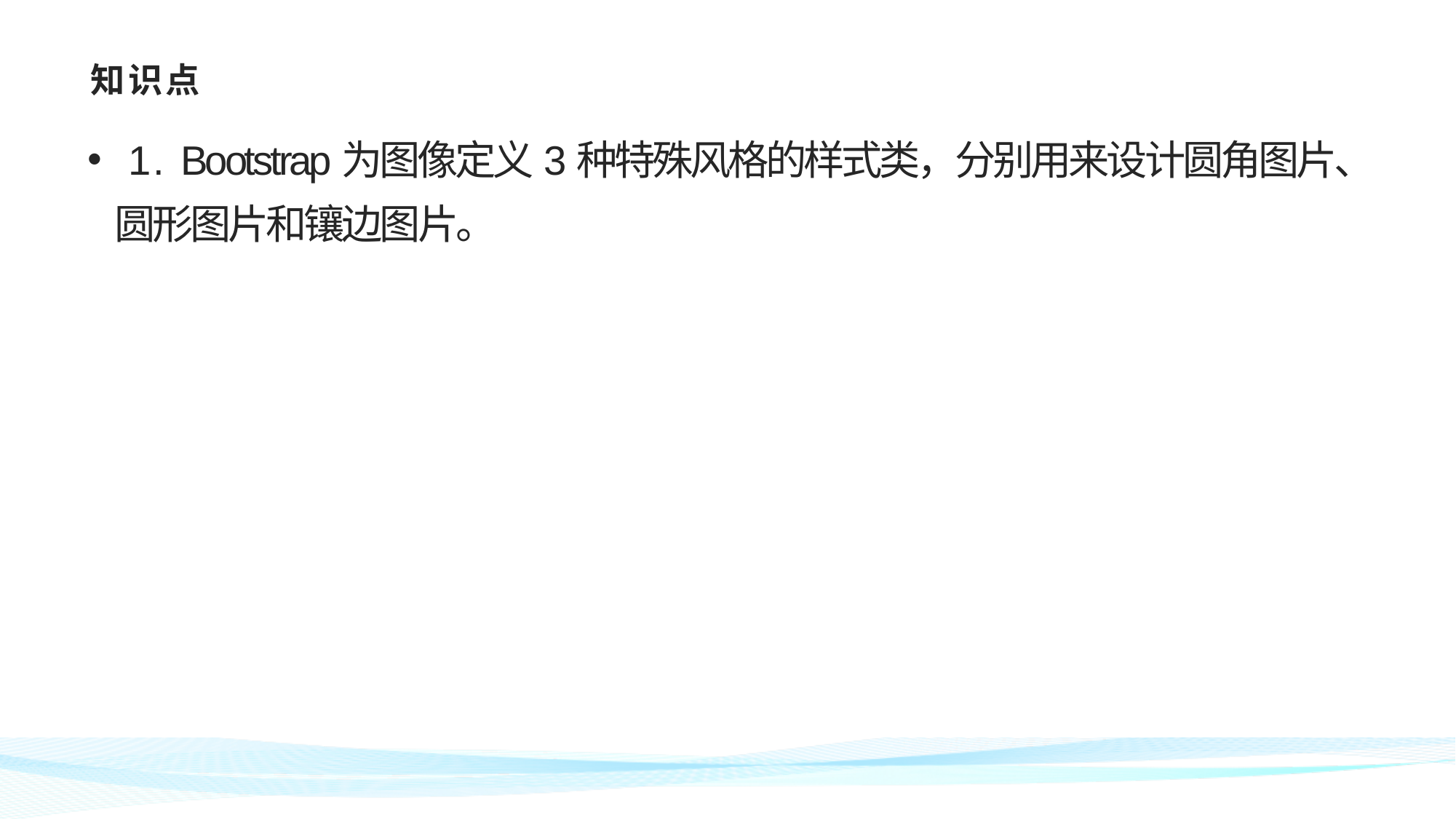

# 知识点
 1. Bootstrap为图像定义3种特殊风格的样式类，分别用来设计圆角图片、圆形图片和镶边图片。